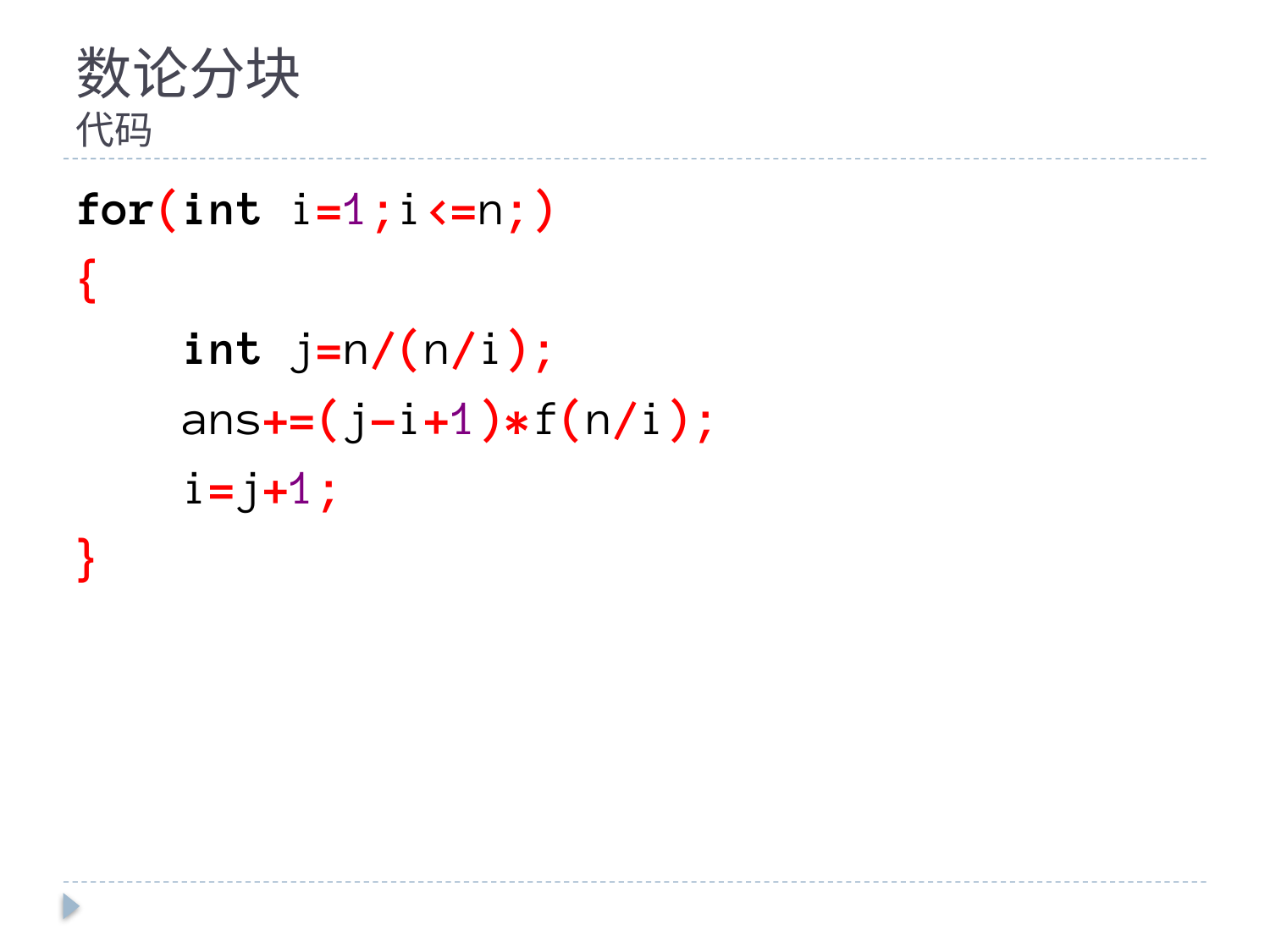

# 数论分块 代码
for(int i=1;i<=n;)
{
    int j=n/(n/i);
    ans+=(j-i+1)*f(n/i);
    i=j+1;
}